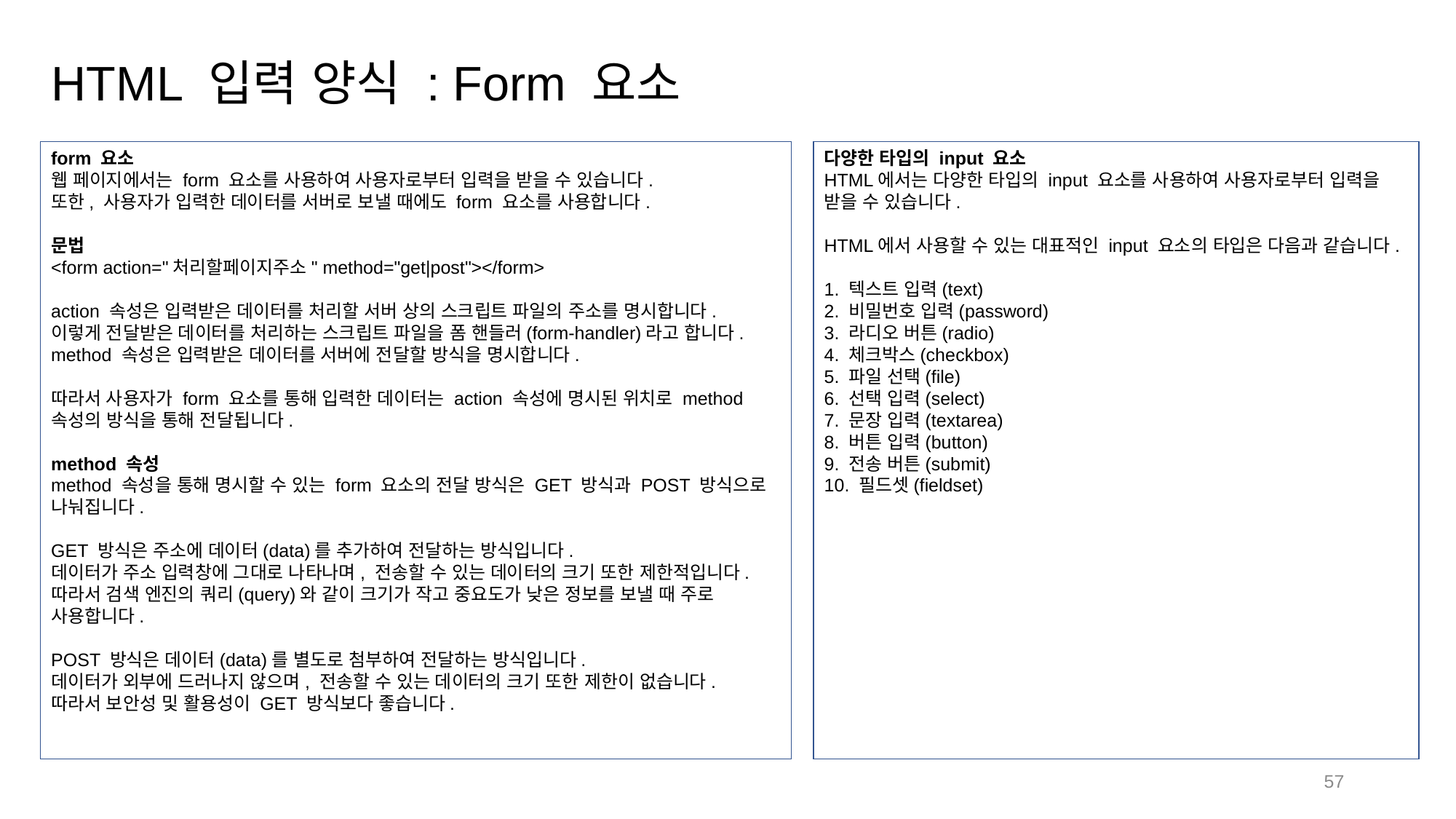

# HTML 입력 양식 : Form 요소
form 요소
웹 페이지에서는 form 요소를 사용하여 사용자로부터 입력을 받을 수 있습니다.
또한, 사용자가 입력한 데이터를 서버로 보낼 때에도 form 요소를 사용합니다.

문법
<form action="처리할페이지주소" method="get|post"></form>

action 속성은 입력받은 데이터를 처리할 서버 상의 스크립트 파일의 주소를 명시합니다.
이렇게 전달받은 데이터를 처리하는 스크립트 파일을 폼 핸들러(form-handler)라고 합니다.
method 속성은 입력받은 데이터를 서버에 전달할 방식을 명시합니다.

따라서 사용자가 form 요소를 통해 입력한 데이터는 action 속성에 명시된 위치로 method 속성의 방식을 통해 전달됩니다.

method 속성
method 속성을 통해 명시할 수 있는 form 요소의 전달 방식은 GET 방식과 POST 방식으로 나눠집니다.

GET 방식은 주소에 데이터(data)를 추가하여 전달하는 방식입니다.
데이터가 주소 입력창에 그대로 나타나며, 전송할 수 있는 데이터의 크기 또한 제한적입니다.
따라서 검색 엔진의 쿼리(query)와 같이 크기가 작고 중요도가 낮은 정보를 보낼 때 주로 사용합니다.

POST 방식은 데이터(data)를 별도로 첨부하여 전달하는 방식입니다.
데이터가 외부에 드러나지 않으며, 전송할 수 있는 데이터의 크기 또한 제한이 없습니다.
따라서 보안성 및 활용성이 GET 방식보다 좋습니다.

다양한 타입의 input 요소
HTML에서는 다양한 타입의 input 요소를 사용하여 사용자로부터 입력을 받을 수 있습니다.

HTML에서 사용할 수 있는 대표적인 input 요소의 타입은 다음과 같습니다.

1. 텍스트 입력(text)
2. 비밀번호 입력(password)
3. 라디오 버튼(radio)
4. 체크박스(checkbox)
5. 파일 선택(file)
6. 선택 입력(select)
7. 문장 입력(textarea)
8. 버튼 입력(button)
9. 전송 버튼(submit)
10. 필드셋(fieldset)
57